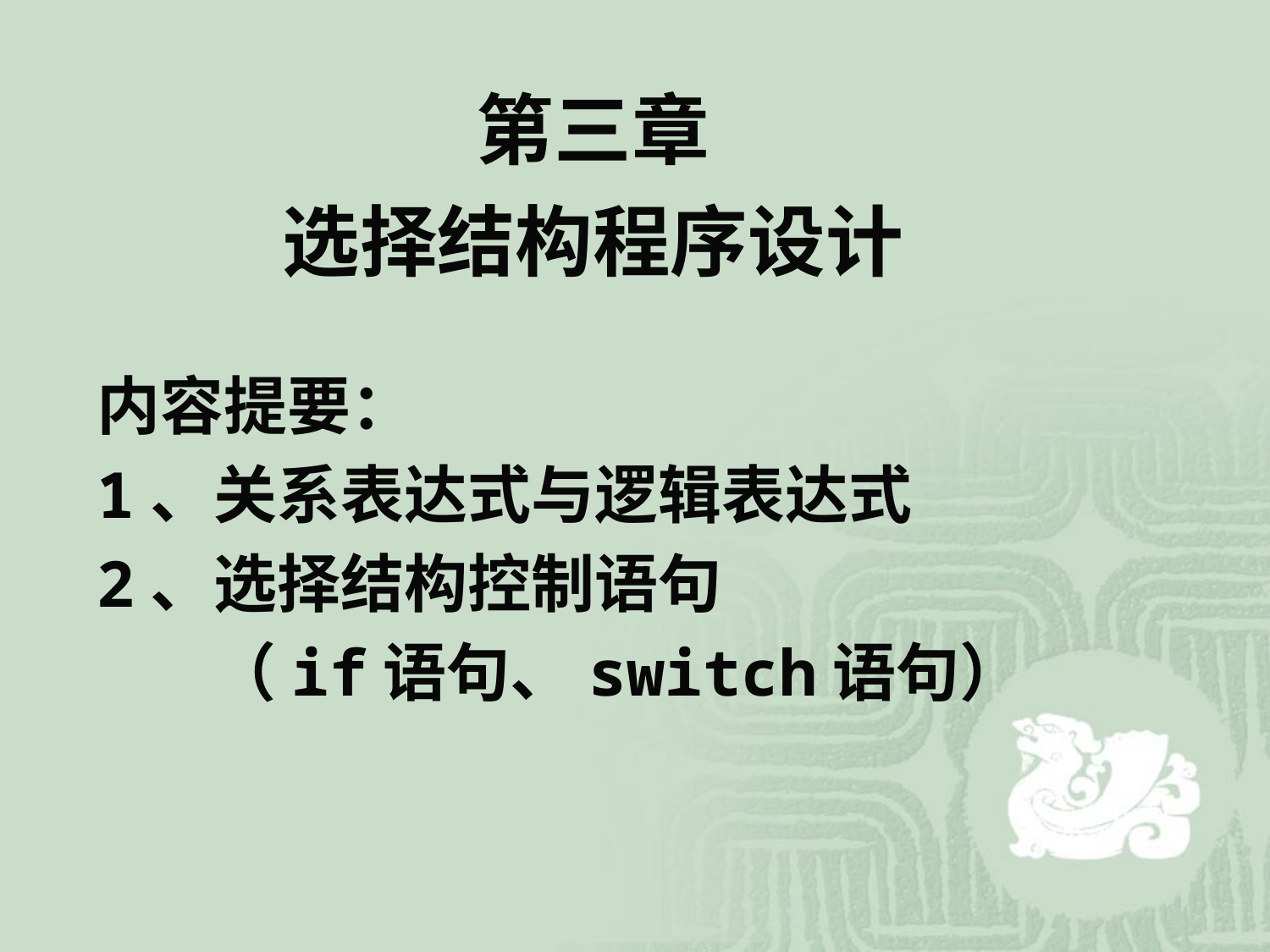

# 第三章 选择结构程序设计
内容提要：
1、关系表达式与逻辑表达式
2、选择结构控制语句
       （if语句、switch语句）